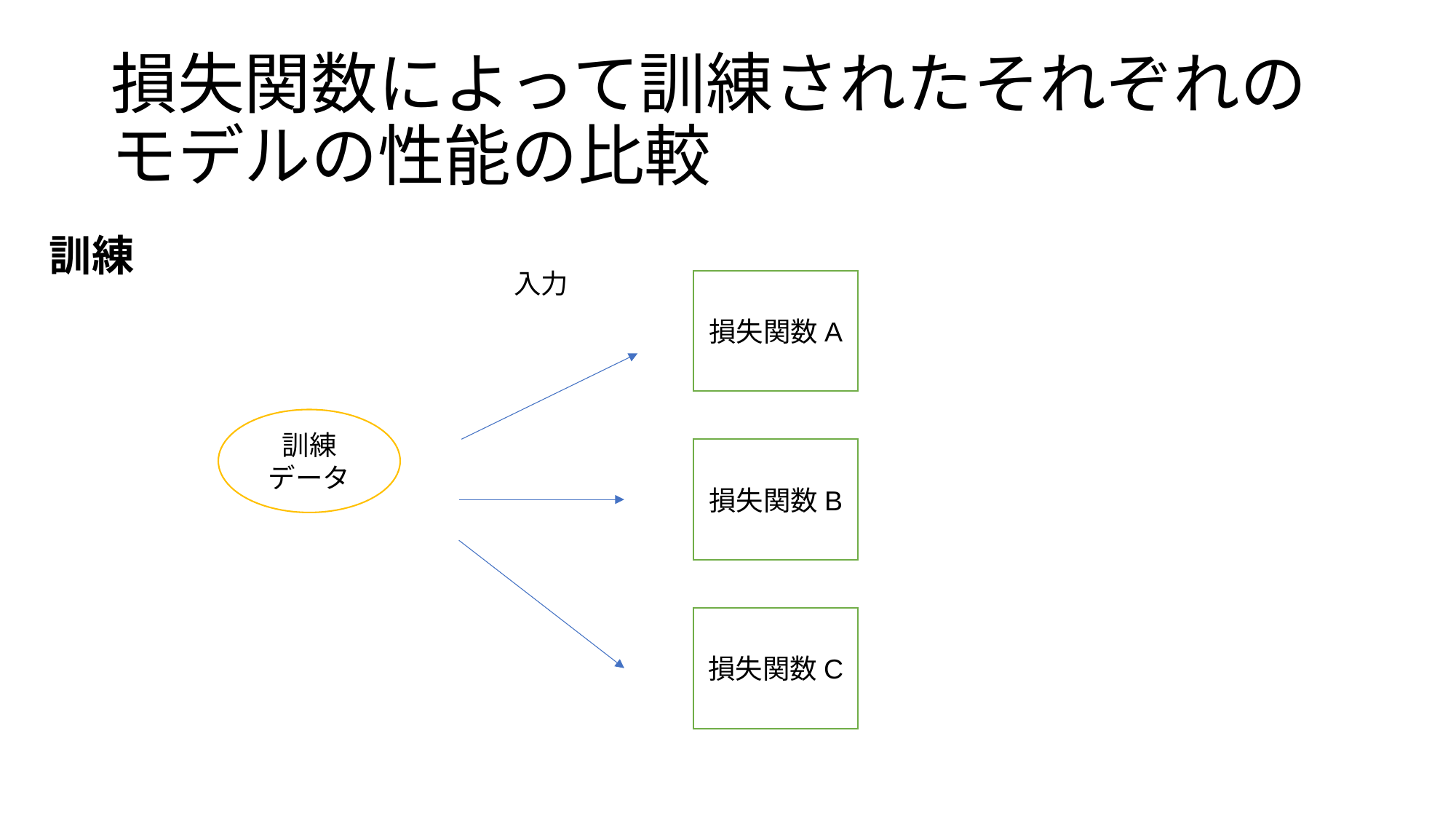

# 損失関数によって訓練されたそれぞれのモデルの性能の比較
訓練
入力
損失関数A
訓練データ
損失関数B
損失関数C